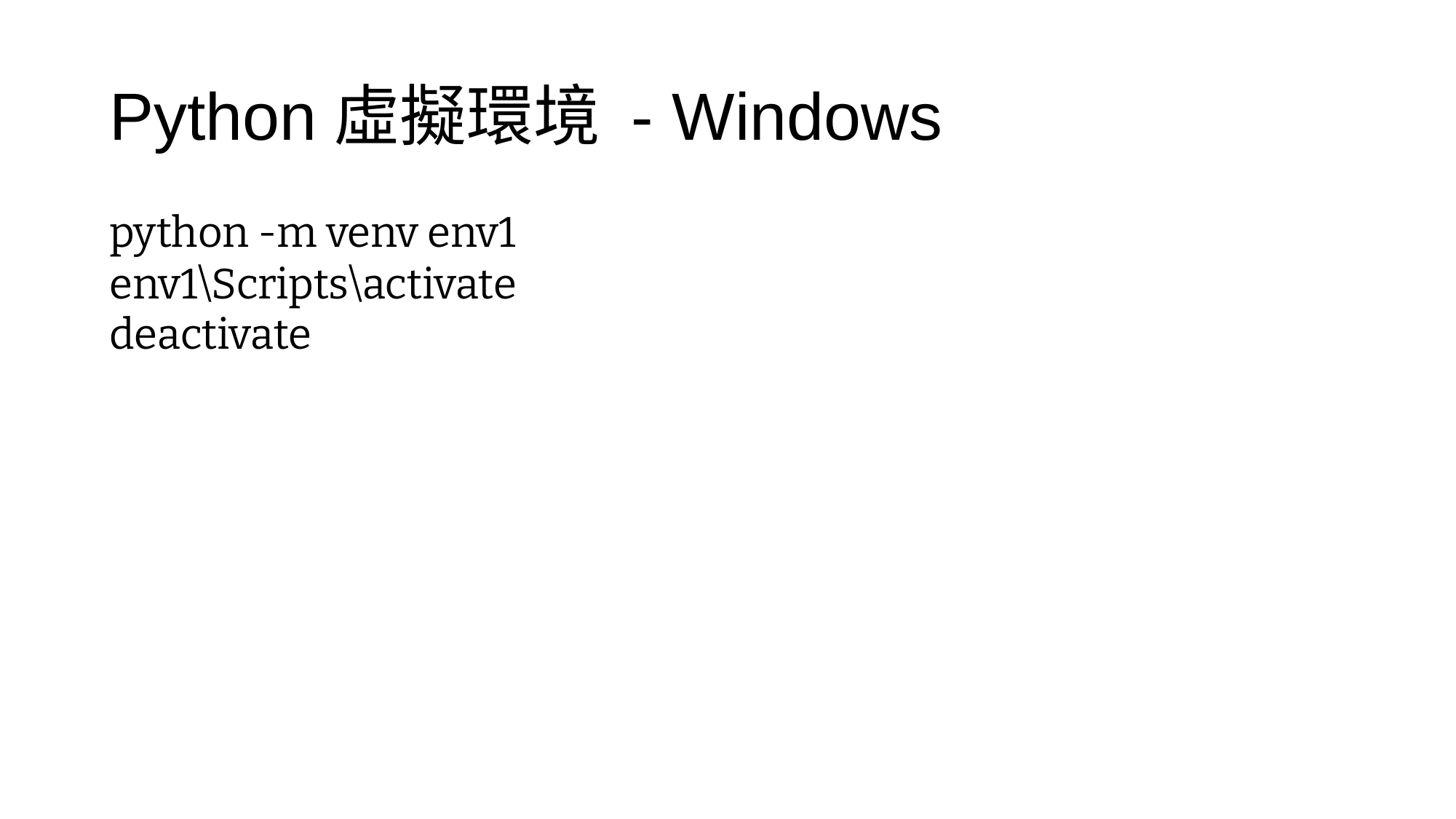

# Python虛擬環境 - Windows
python -m venv env1
env1\Scripts\activate
deactivate